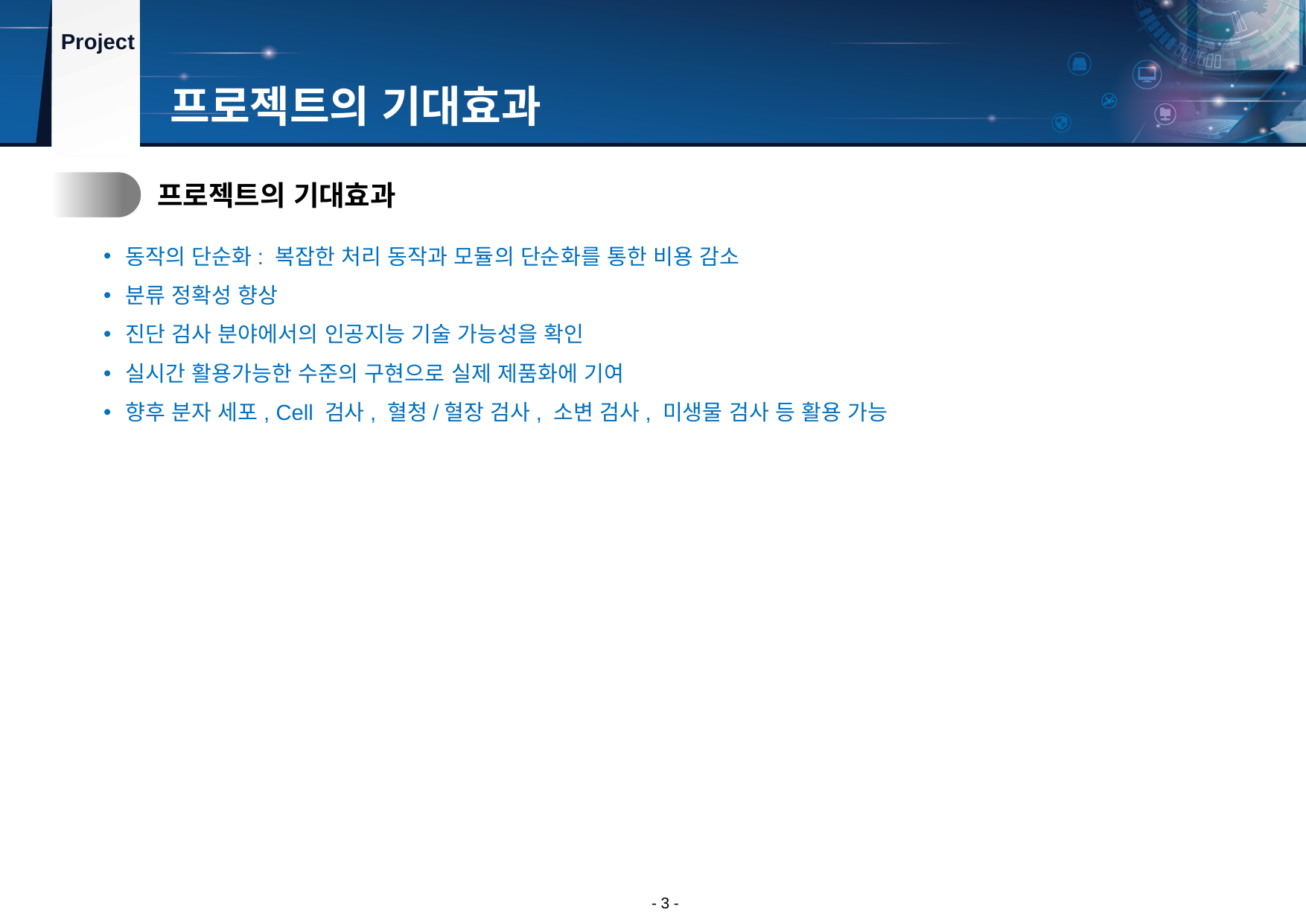

프로젝트의 기대효과

1.
프로젝트의 기대효과
동작의 단순화: 복잡한 처리 동작과 모듈의 단순화를 통한 비용 감소
분류 정확성 향상
진단 검사 분야에서의 인공지능 기술 가능성을 확인
실시간 활용가능한 수준의 구현으로 실제 제품화에 기여
향후 분자 세포, Cell 검사, 혈청/혈장 검사, 소변 검사, 미생물 검사 등 활용 가능
- 3 -